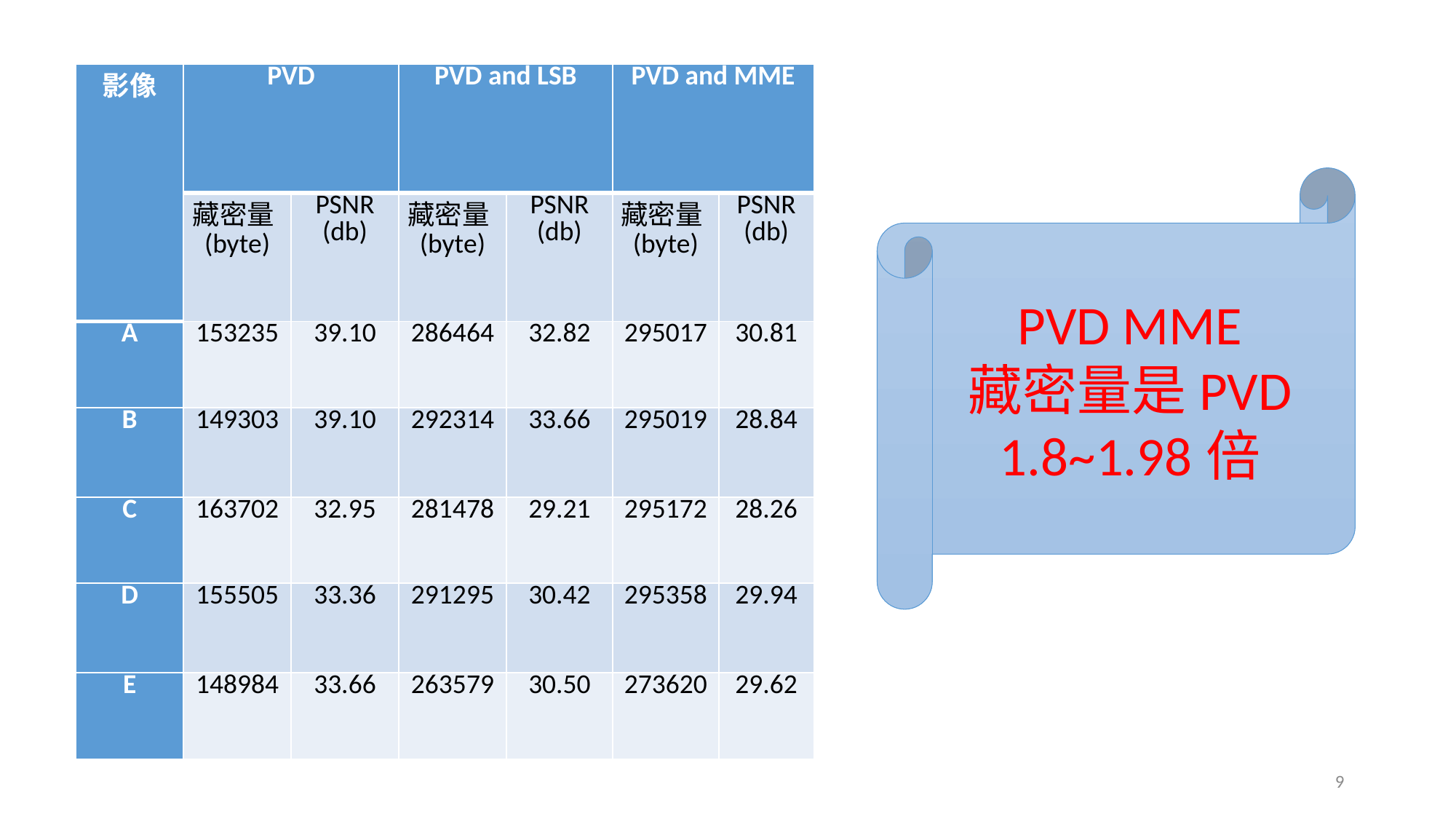

| 影像 | PVD |  | PVD and LSB |  | PVD and MME |  |
| --- | --- | --- | --- | --- | --- | --- |
|  | 藏密量(byte) | PSNR (db) | 藏密量(byte) | PSNR (db) | 藏密量(byte) | PSNR (db) |
| A | 153235 | 39.10 | 286464 | 32.82 | 295017 | 30.81 |
| B | 149303 | 39.10 | 292314 | 33.66 | 295019 | 28.84 |
| C | 163702 | 32.95 | 281478 | 29.21 | 295172 | 28.26 |
| D | 155505 | 33.36 | 291295 | 30.42 | 295358 | 29.94 |
| E | 148984 | 33.66 | 263579 | 30.50 | 273620 | 29.62 |
PVD MME
藏密量是PVD
1.8~1.98倍
9